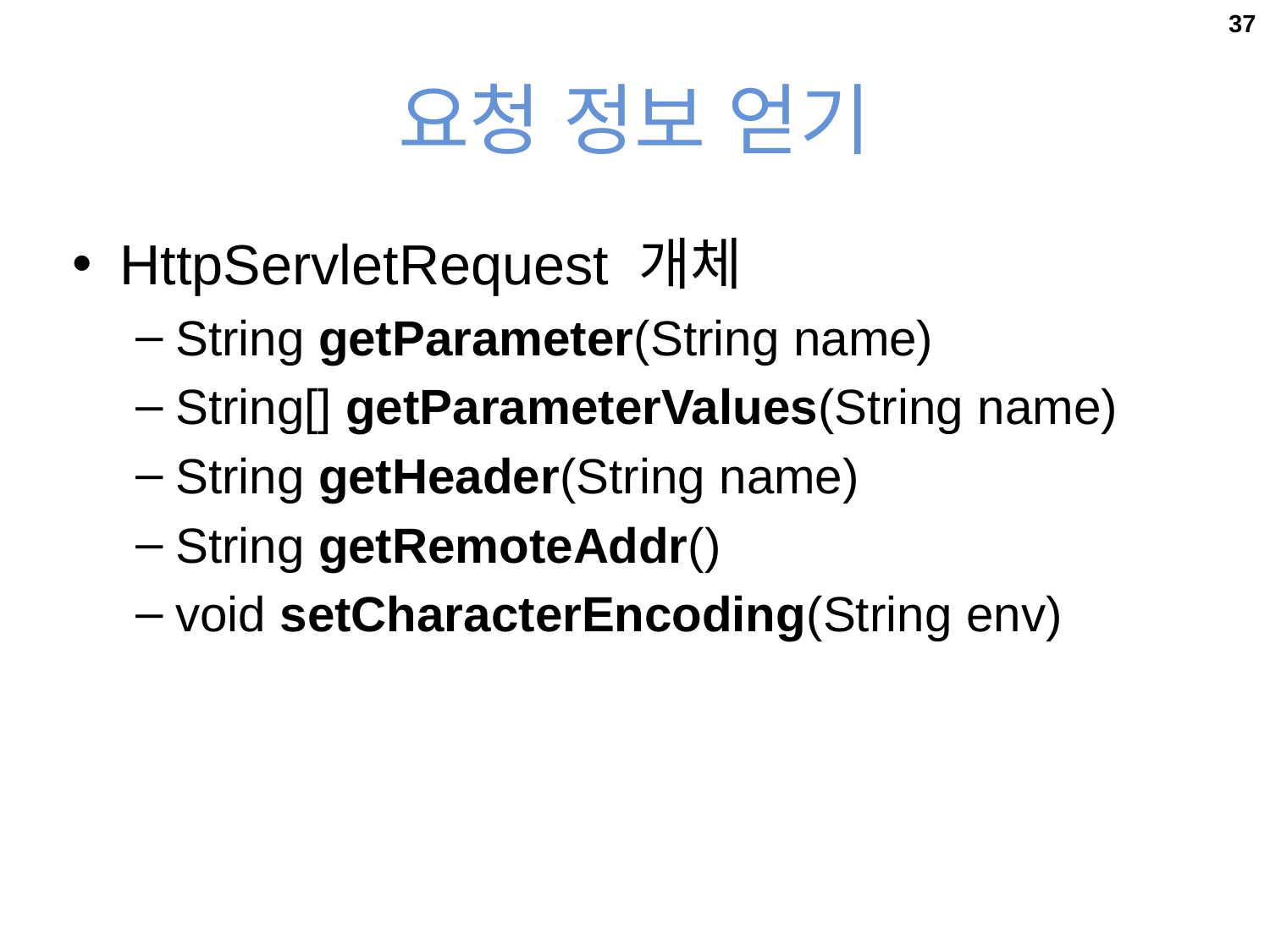

37
# 요청 정보 얻기
HttpServletRequest 개체
String getParameter(String name)
String[] getParameterValues(String name)
String getHeader(String name)
String getRemoteAddr()
void setCharacterEncoding(String env)